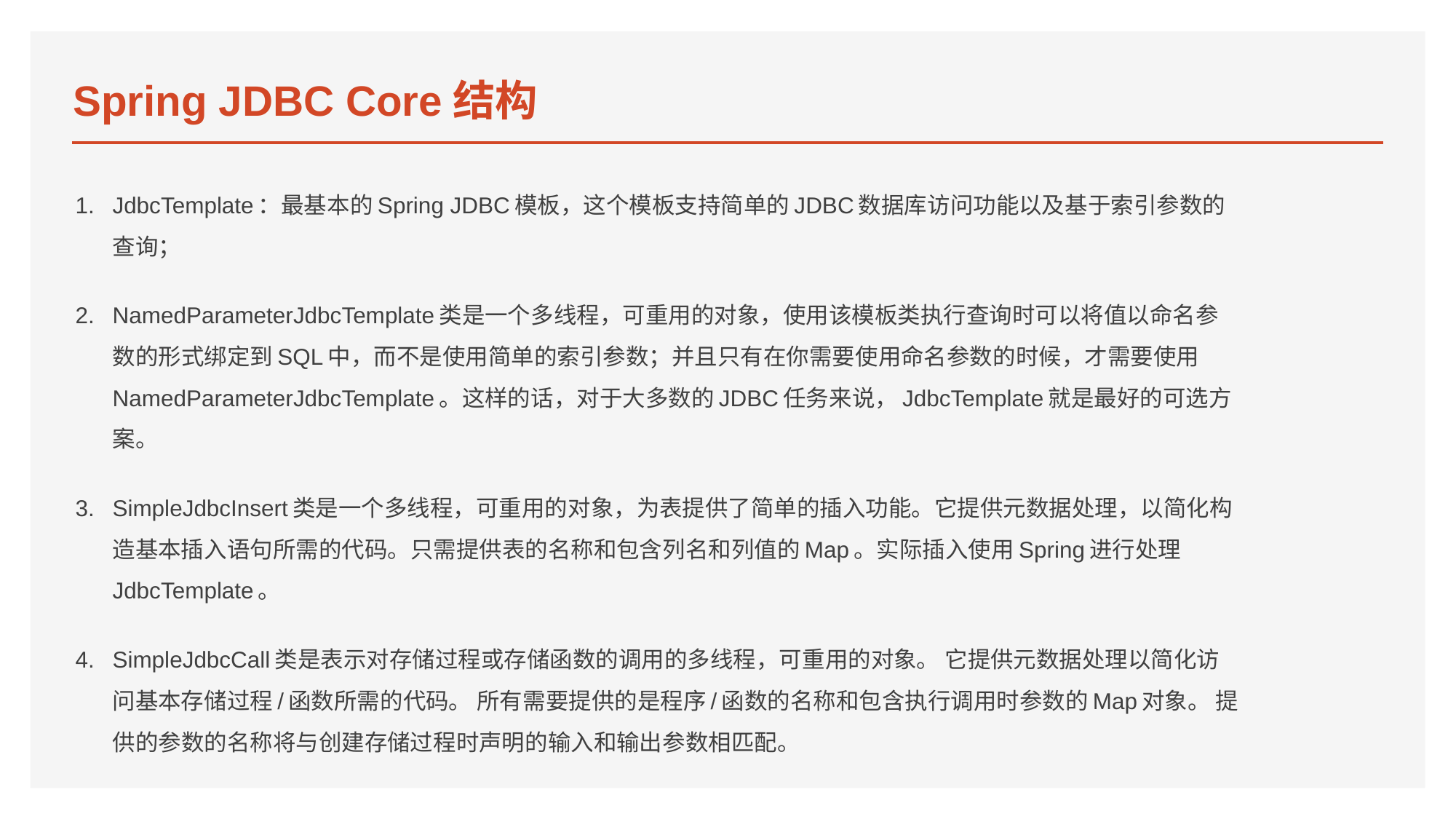

# Spring JDBC Core结构
JdbcTemplate：最基本的Spring JDBC模板，这个模板支持简单的JDBC数据库访问功能以及基于索引参数的查询；
NamedParameterJdbcTemplate类是一个多线程，可重用的对象，使用该模板类执行查询时可以将值以命名参数的形式绑定到SQL中，而不是使用简单的索引参数；并且只有在你需要使用命名参数的时候，才需要使用NamedParameterJdbcTemplate。这样的话，对于大多数的JDBC任务来说，JdbcTemplate就是最好的可选方案。
SimpleJdbcInsert类是一个多线程，可重用的对象，为表提供了简单的插入功能。它提供元数据处理，以简化构造基本插入语句所需的代码。只需提供表的名称和包含列名和列值的Map。实际插入使用Spring进行处理JdbcTemplate。
SimpleJdbcCall类是表示对存储过程或存储函数的调用的多线程，可重用的对象。 它提供元数据处理以简化访问基本存储过程/函数所需的代码。 所有需要提供的是程序/函数的名称和包含执行调用时参数的Map对象。 提供的参数的名称将与创建存储过程时声明的输入和输出参数相匹配。